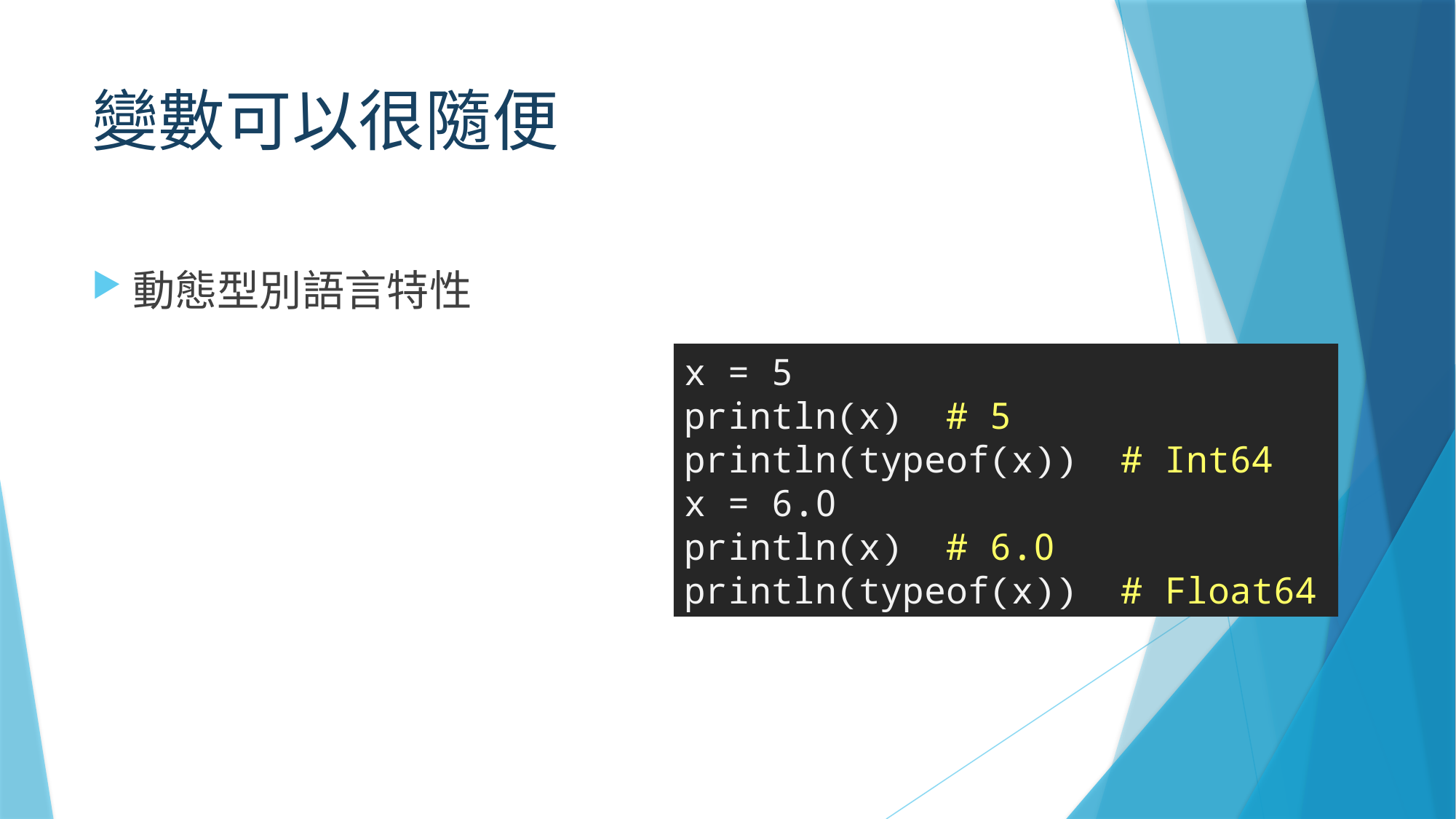

# 變數可以很隨便
動態型別語言特性
x = 5
println(x)  # 5
println(typeof(x))  # Int64
x = 6.0
println(x)  # 6.0
println(typeof(x))  # Float64